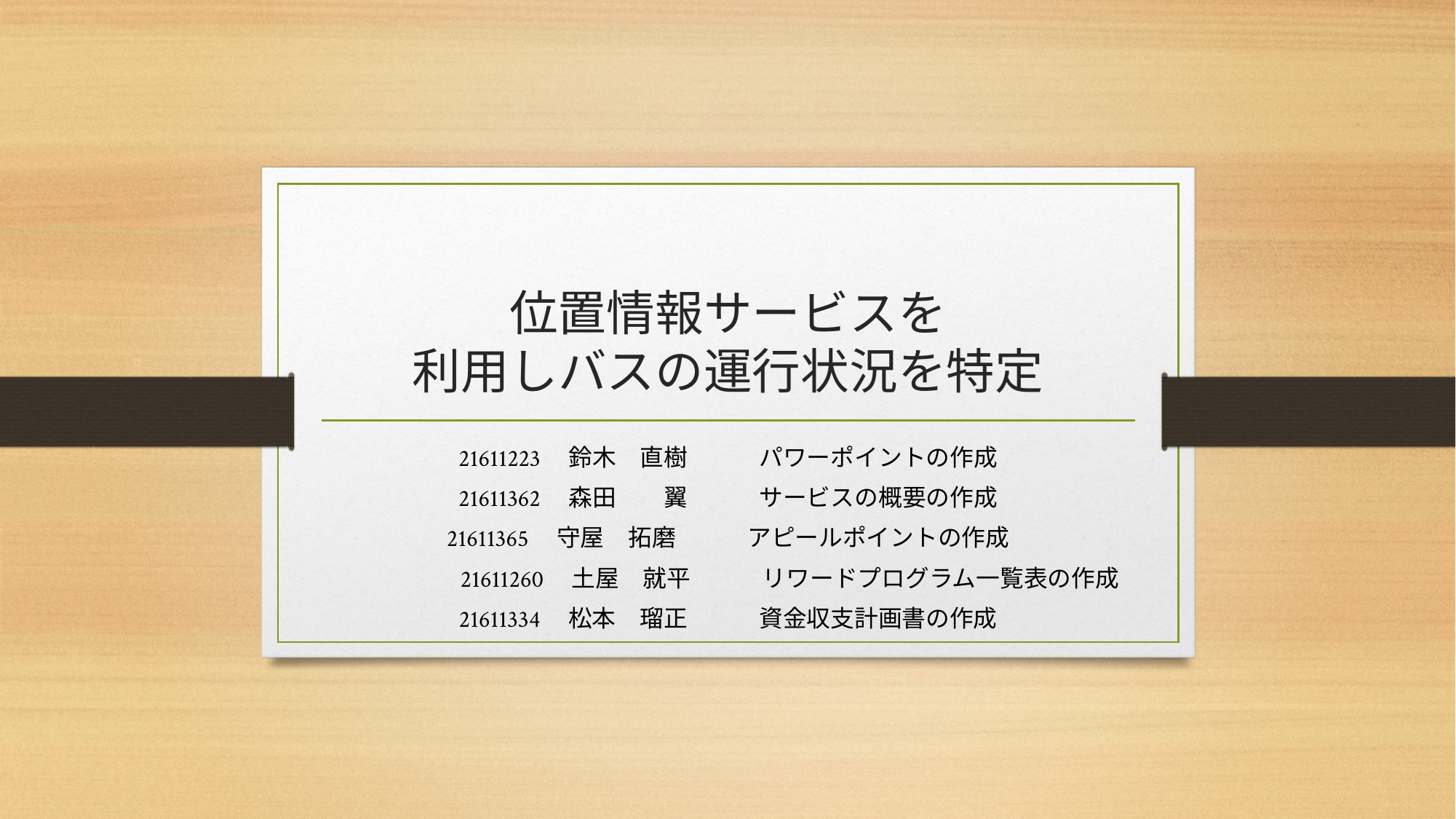

# 位置情報サービスを 利用しバスの運行状況を特定
21611223　鈴木　直樹　　　パワーポイントの作成
21611362　森田　　翼　　　サービスの概要の作成
21611365　守屋　拓磨　　　アピールポイントの作成
　　　　　21611260　土屋　就平　　　リワードプログラム一覧表の作成
21611334　松本　瑠正　　　資金収支計画書の作成